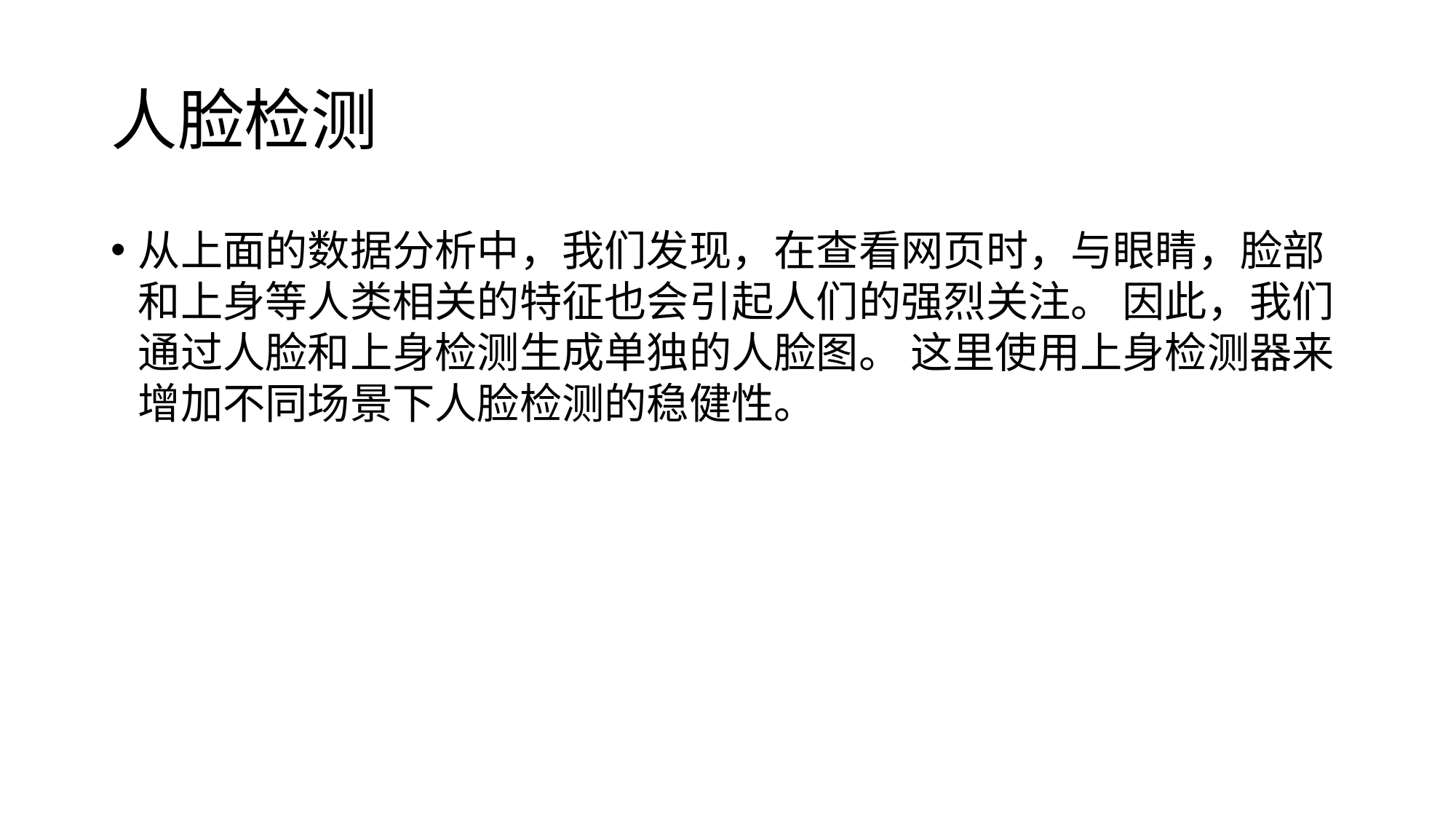

# 人脸检测
从上面的数据分析中，我们发现，在查看网页时，与眼睛，脸部和上身等人类相关的特征也会引起人们的强烈关注。 因此，我们通过人脸和上身检测生成单独的人脸图。 这里使用上身检测器来增加不同场景下人脸检测的稳健性。